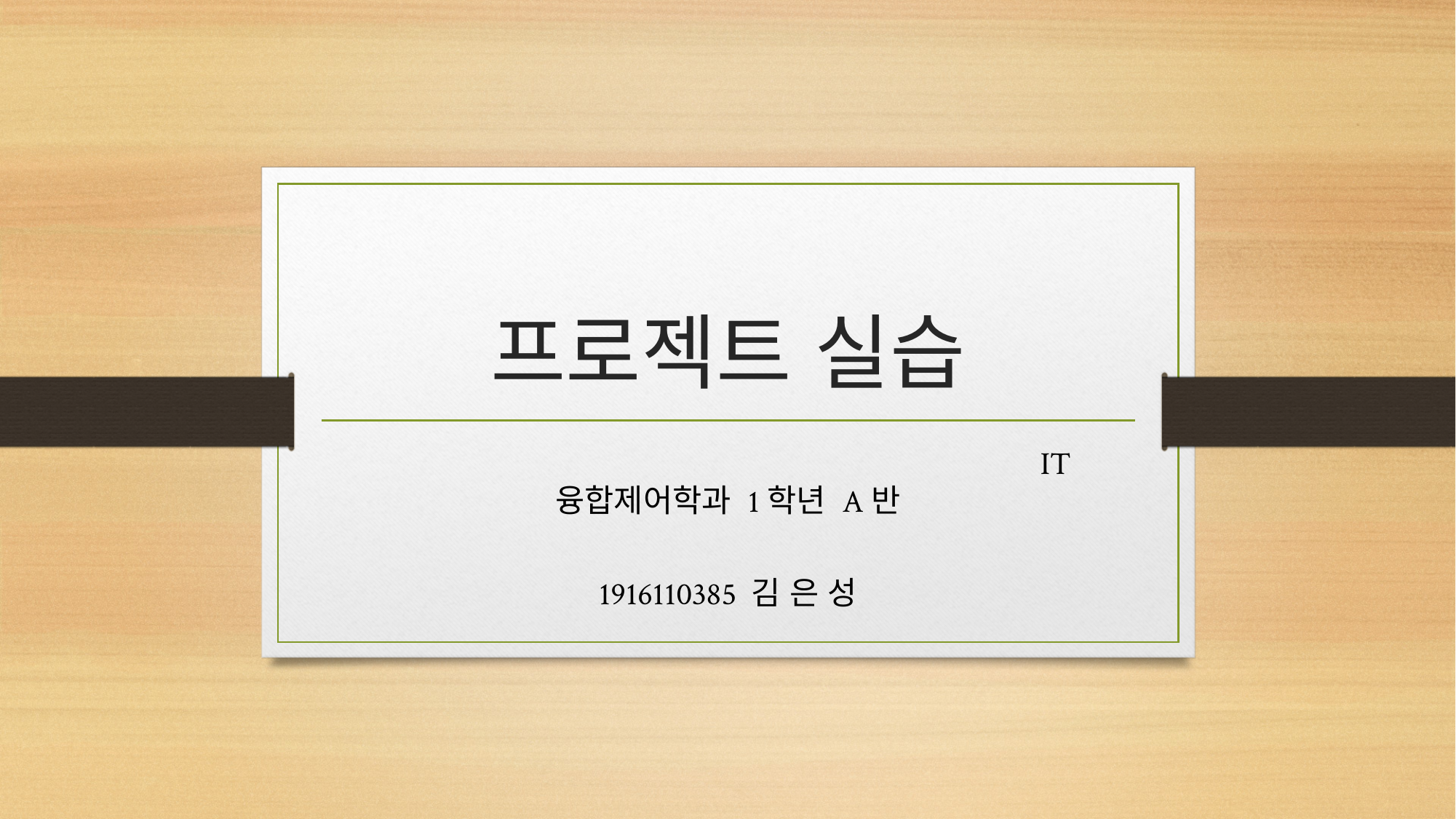

# 프로젝트 실습
						IT 융합제어학과 1학년 A반
        						      1916110385 김 은 성